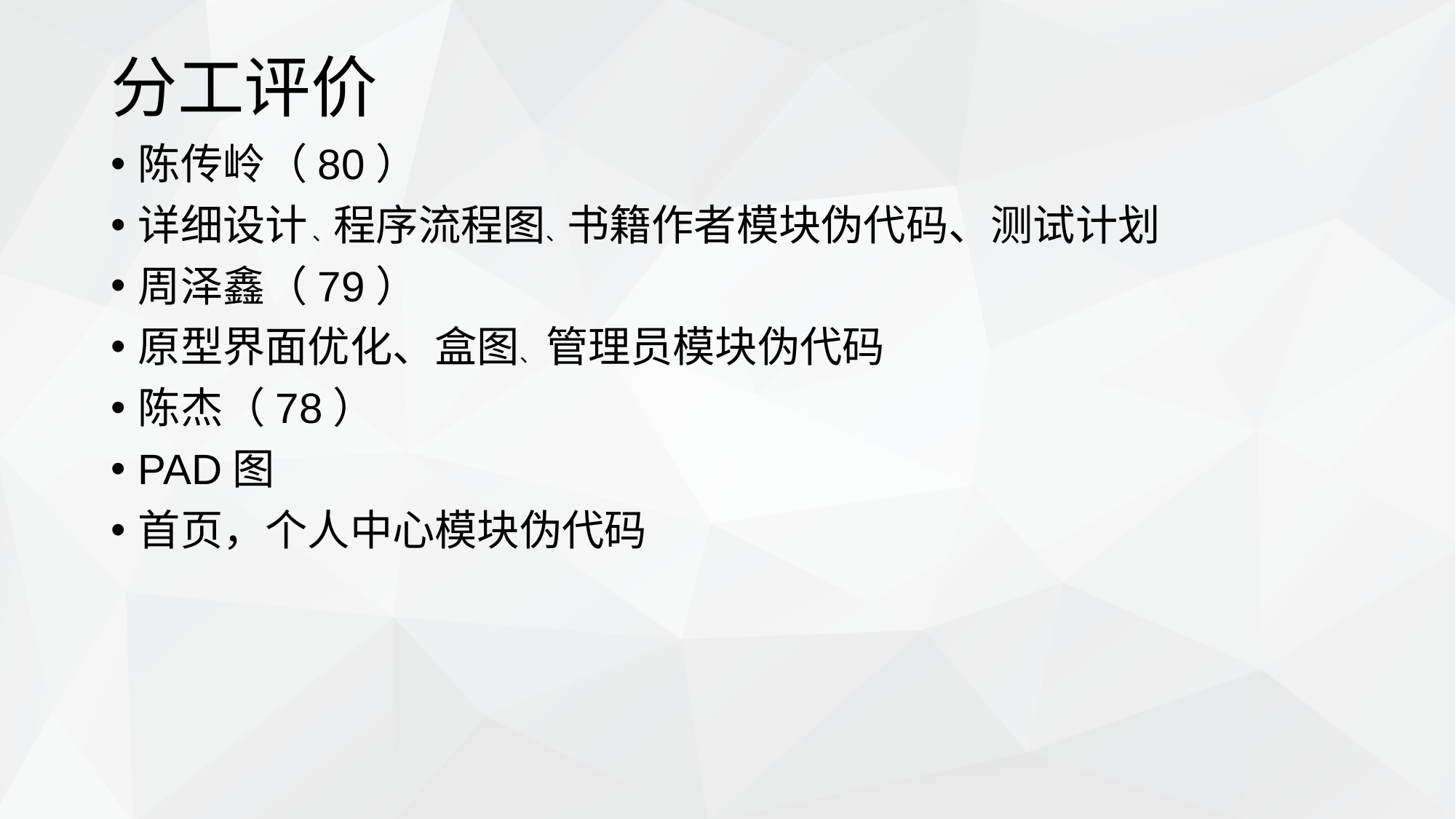

# 分工评价
陈传岭（80）
详细设计 、程序流程图、书籍作者模块伪代码、测试计划
周泽鑫（79）
原型界面优化、盒图、 管理员模块伪代码
陈杰（78）
PAD图
首页，个人中心模块伪代码